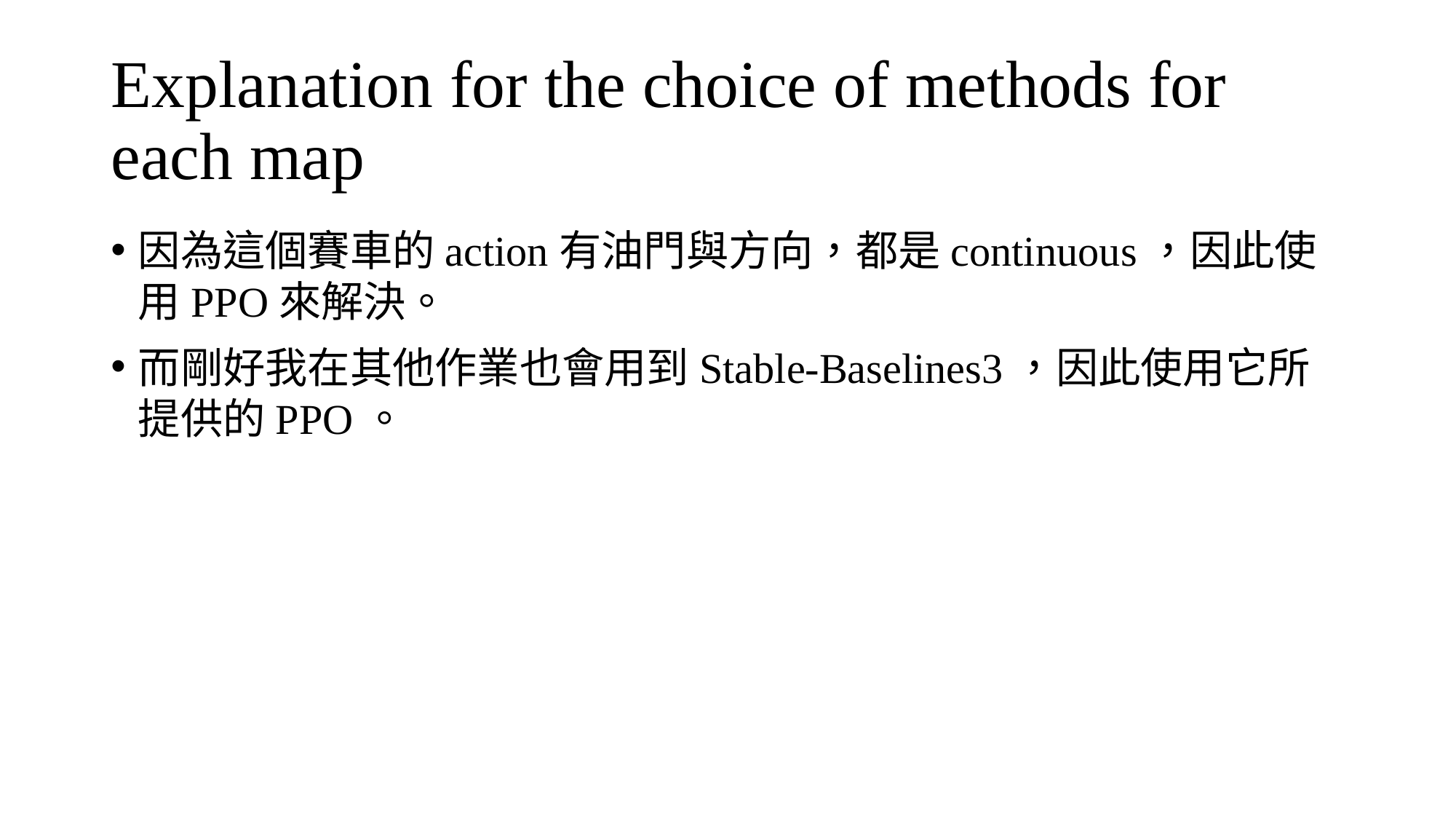

# Explanation for the choice of methods for each map
因為這個賽車的action有油門與方向，都是continuous，因此使用PPO來解決。
而剛好我在其他作業也會用到Stable-Baselines3，因此使用它所提供的PPO。